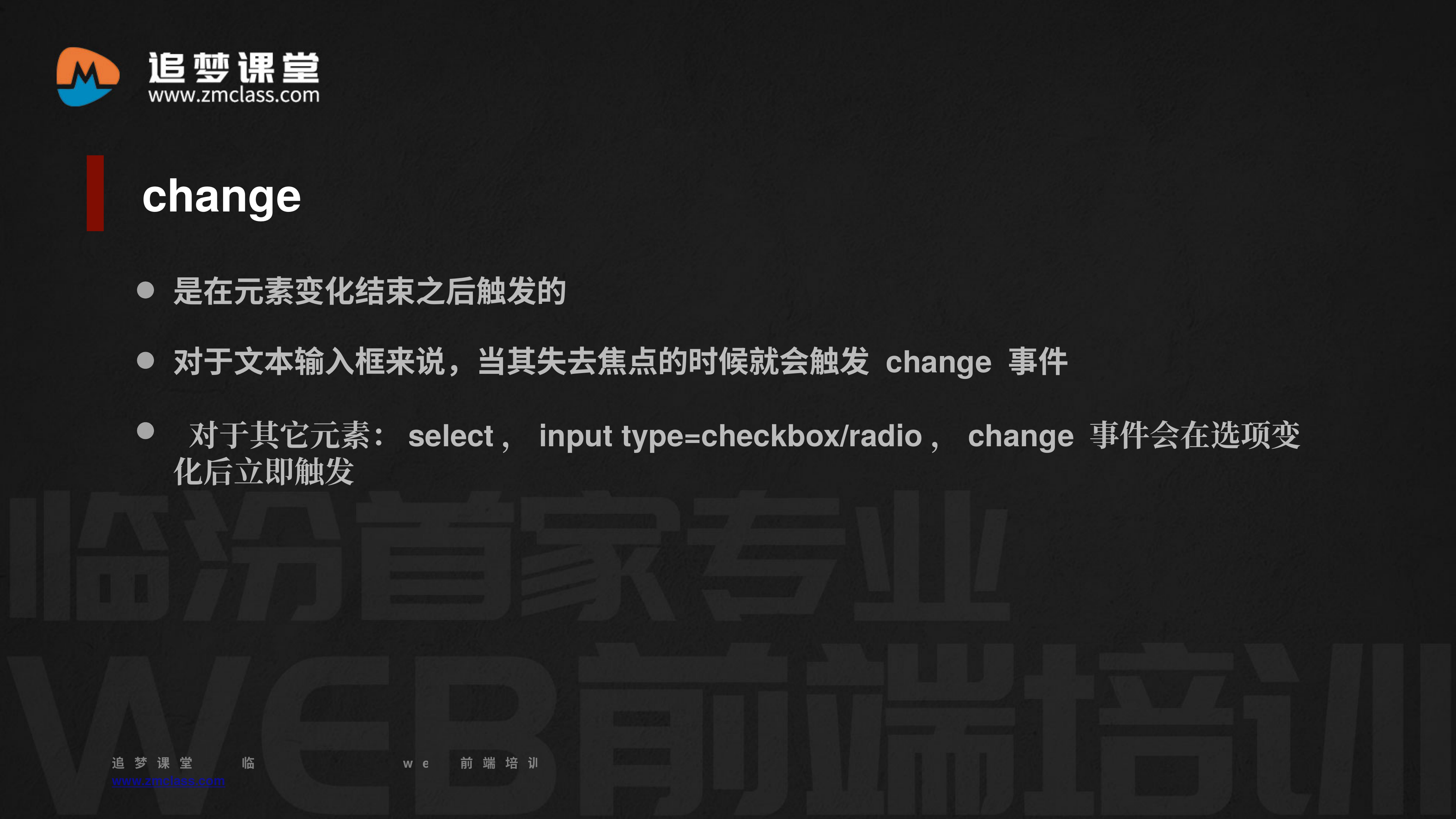

change
是在元素变化结束之后触发的

对于文本输入框来说，当其失去焦点的时候就会触发 change 事件

 对于其它元素：select，input type=checkbox/radio，change 事件会在选项变化后立即触发

追梦课堂   临汾首家专业的web前端培训机构                                                          www.zmclass.com
18